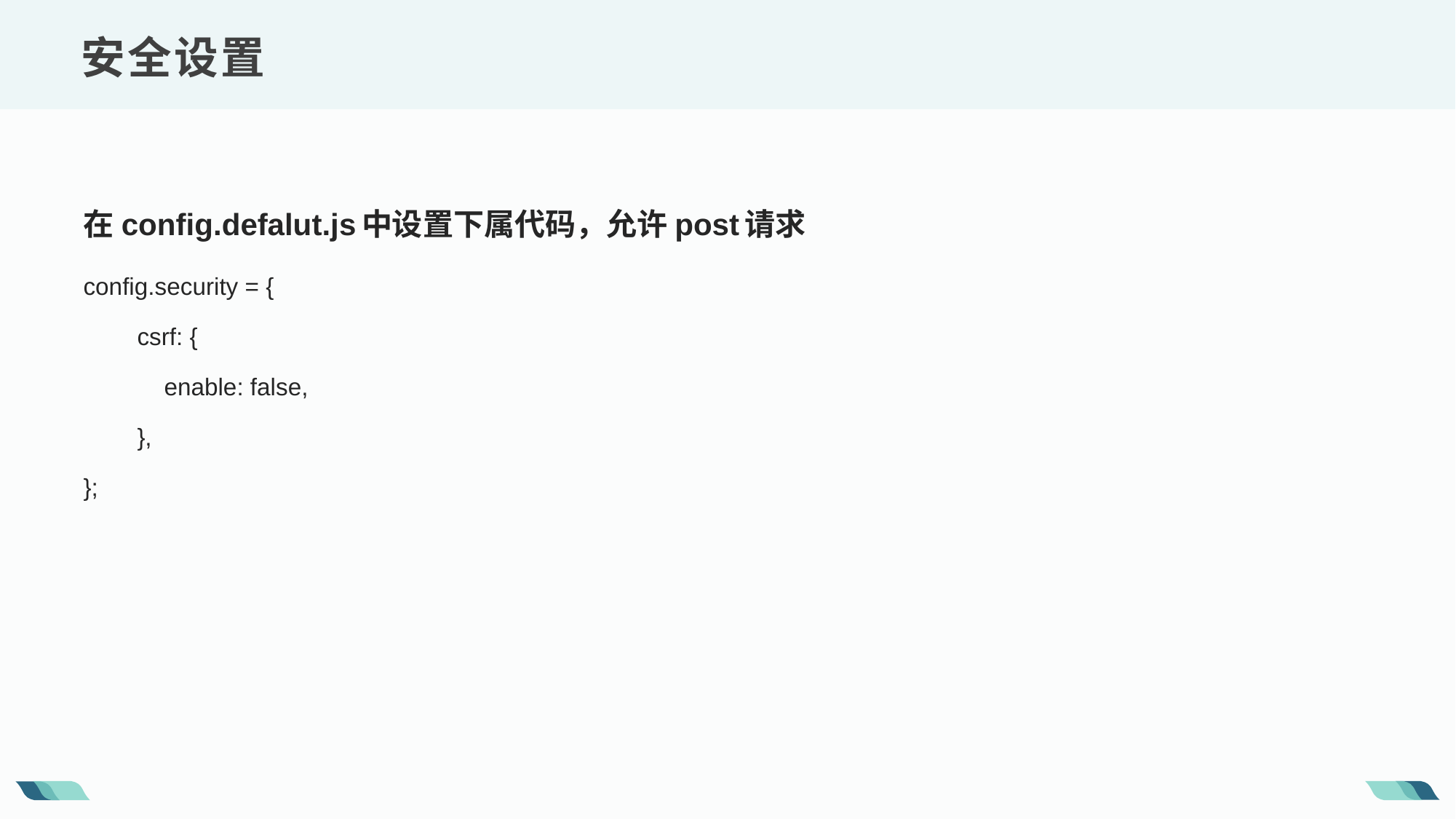

安全设置
在config.defalut.js中设置下属代码，允许post请求
config.security = {
        csrf: {
            enable: false,
        },
};